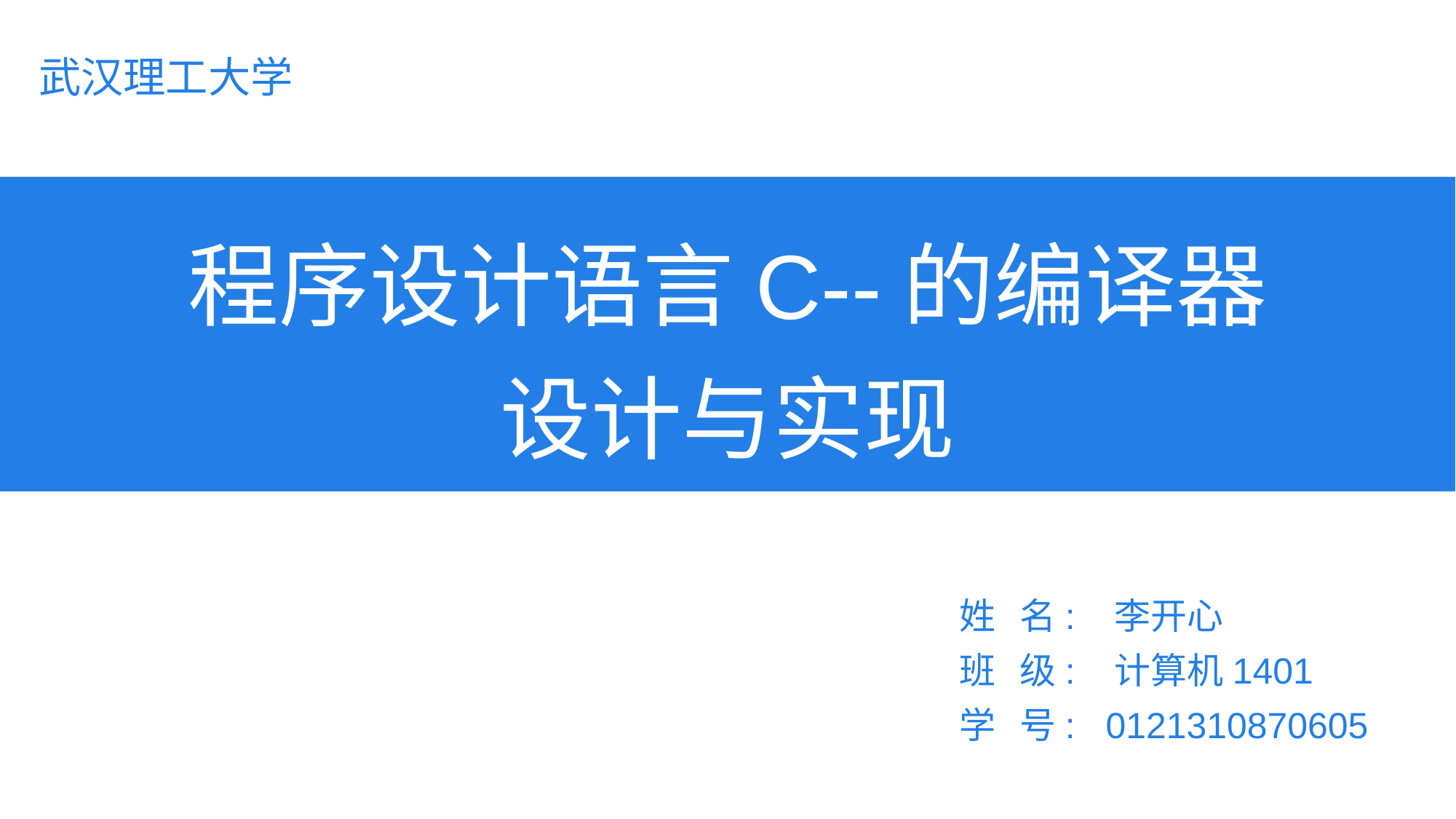

武汉理工大学

程序设计语言C--的编译器
设计与实现
姓   名:   李开心
班   级:   计算机1401
学   号:   0121310870605